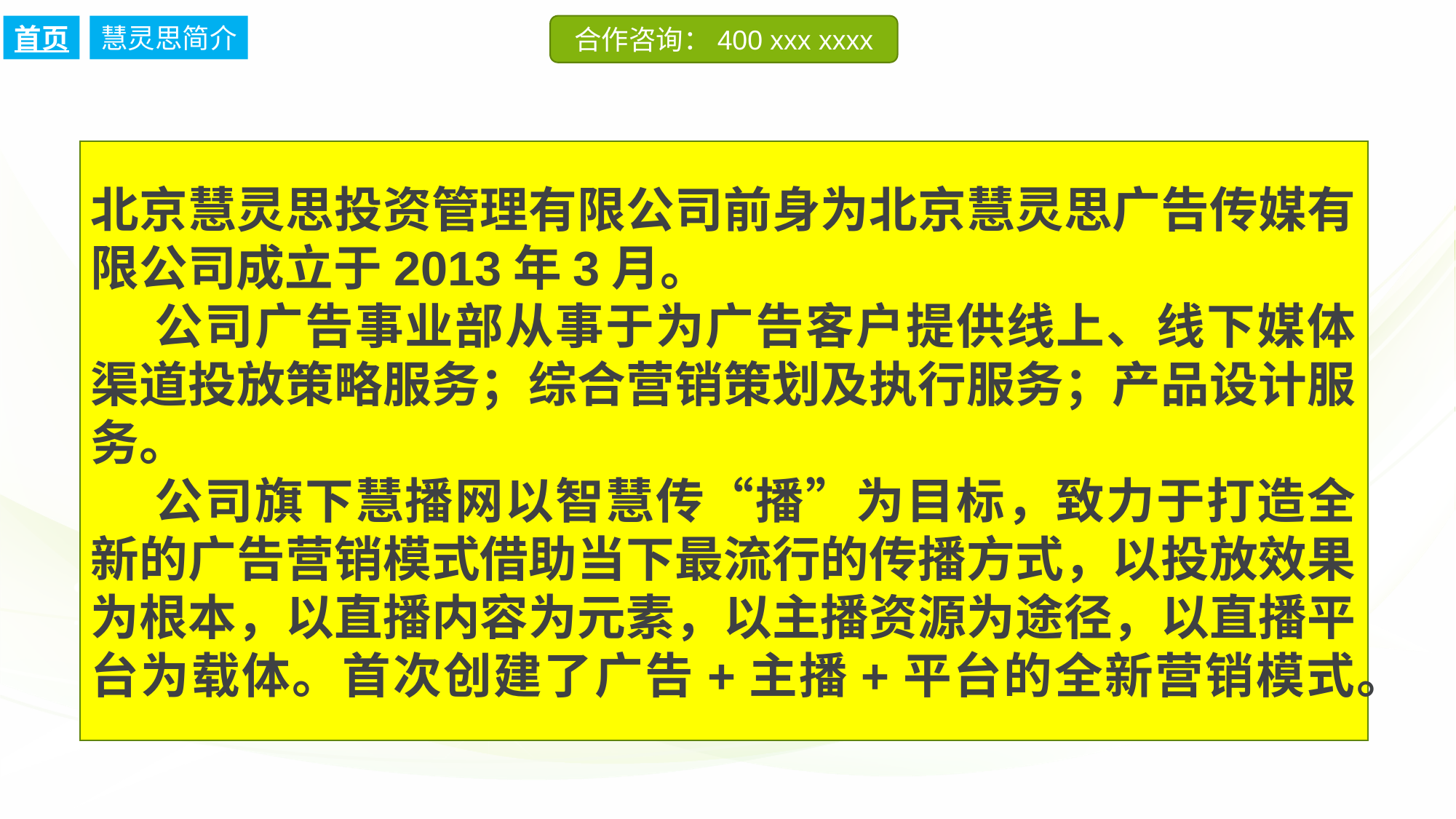

首页
慧灵思简介
合作咨询：400 xxx xxxx
北京慧灵思投资管理有限公司前身为北京慧灵思广告传媒有限公司成立于2013年3月。
    公司广告事业部从事于为广告客户提供线上、线下媒体渠道投放策略服务；综合营销策划及执行服务；产品设计服务。
    公司旗下慧播网以智慧传“播”为目标，致力于打造全新的广告营销模式借助当下最流行的传播方式，以投放效果为根本，以直播内容为元素，以主播资源为途径，以直播平台为载体。首次创建了广告+主播+平台的全新营销模式。